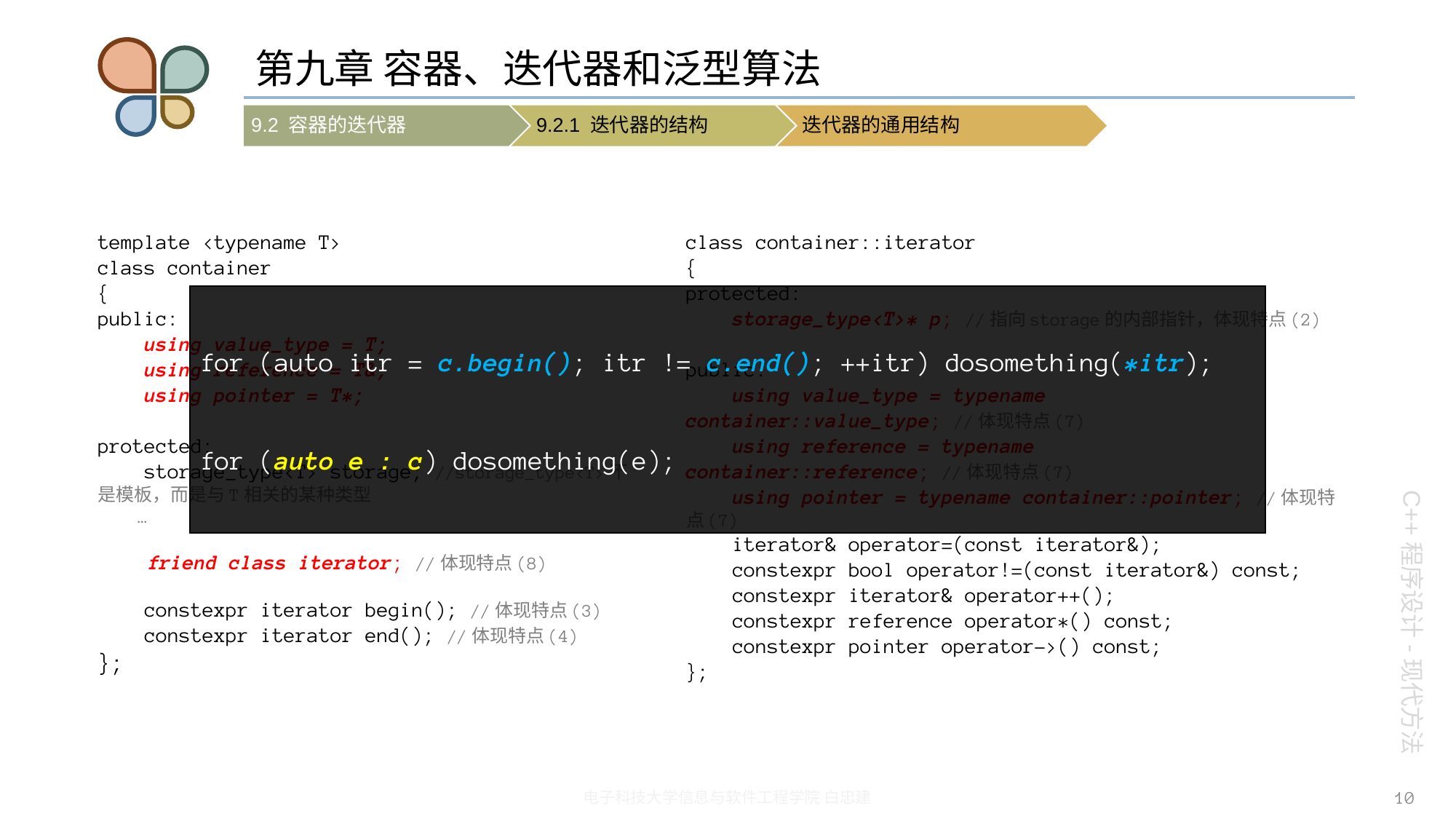

# 第九章 容器、迭代器和泛型算法
9.2 容器的迭代器
9.2.1 迭代器的结构
迭代器的通用结构
class container::iterator
{
protected:
    storage_type<T>* p; //指向storage的内部指针，体现特点(2)

public:
    using value_type = typename container::value_type; //体现特点(7)
    using reference = typename container::reference; //体现特点(7)
    using pointer = typename container::pointer; //体现特点(7)
    iterator& operator=(const iterator&);
    constexpr bool operator!=(const iterator&) const;
    constexpr iterator& operator++();
    constexpr reference operator*() const;
    constexpr pointer operator->() const;
};
template <typename T>
class container
{
public:
    using value_type = T;
    using reference = T&;
    using pointer = T*;

protected:
    storage_type<T> storage; //storage_type<T>不是模板，而是与T相关的某种类型
    …

     friend class iterator; //体现特点(8)

    constexpr iterator begin(); //体现特点(3)
    constexpr iterator end(); //体现特点(4)
};
for (auto itr = c.begin(); itr != c.end(); ++itr) dosomething(*itr);

for (auto e : c) dosomething(e);
10